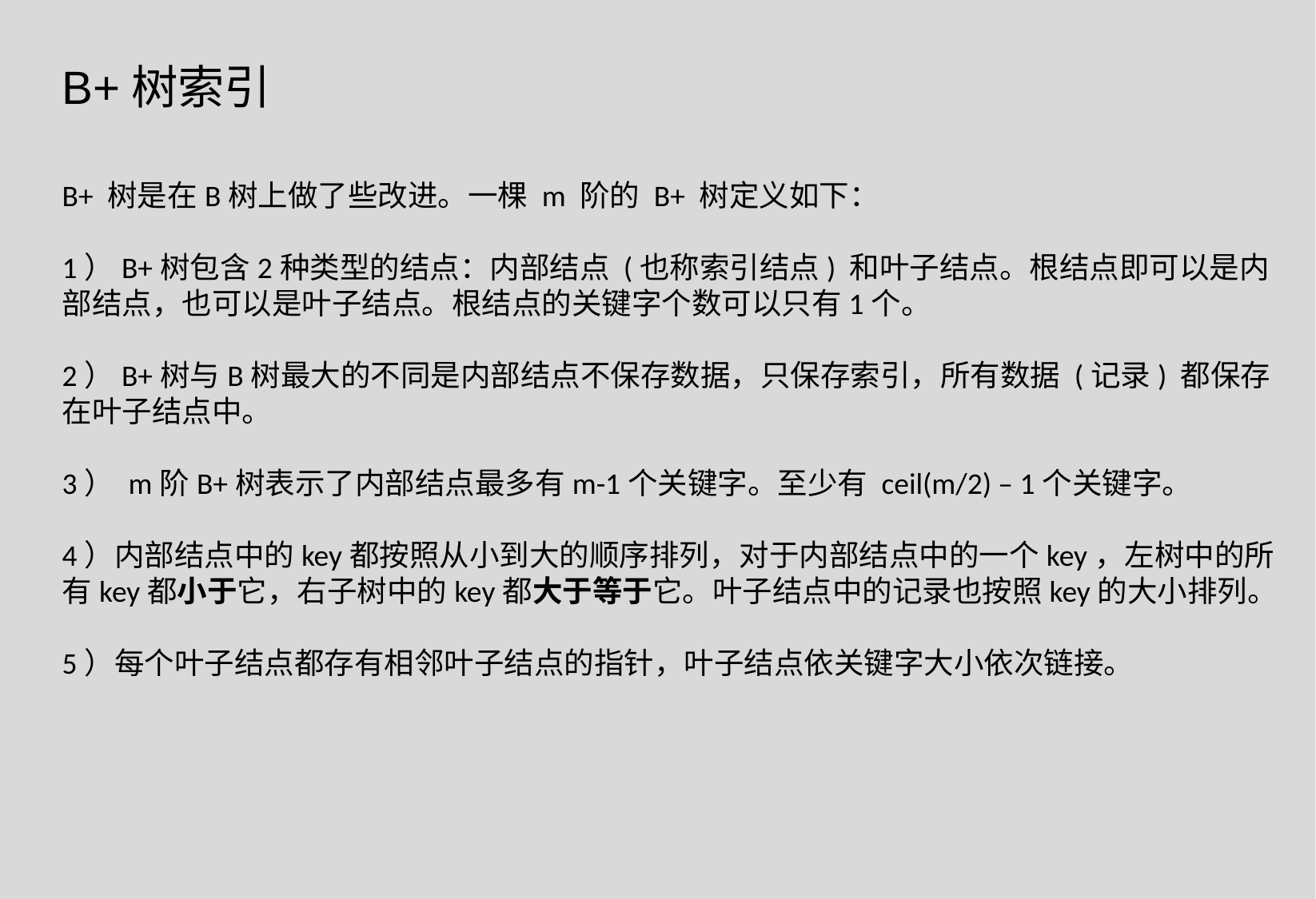

B+树索引
B+ 树是在B树上做了些改进。一棵 m 阶的 B+ 树定义如下：

1）B+树包含2种类型的结点：内部结点 (也称索引结点) 和叶子结点。根结点即可以是内部结点，也可以是叶子结点。根结点的关键字个数可以只有1个。

2）B+树与B树最大的不同是内部结点不保存数据，只保存索引，所有数据 (记录) 都保存在叶子结点中。

3） m阶B+树表示了内部结点最多有m-1个关键字。至少有 ceil(m/2) – 1个关键字。

4）内部结点中的key都按照从小到大的顺序排列，对于内部结点中的一个key，左树中的所有key都小于它，右子树中的key都大于等于它。叶子结点中的记录也按照key的大小排列。

5）每个叶子结点都存有相邻叶子结点的指针，叶子结点依关键字大小依次链接。